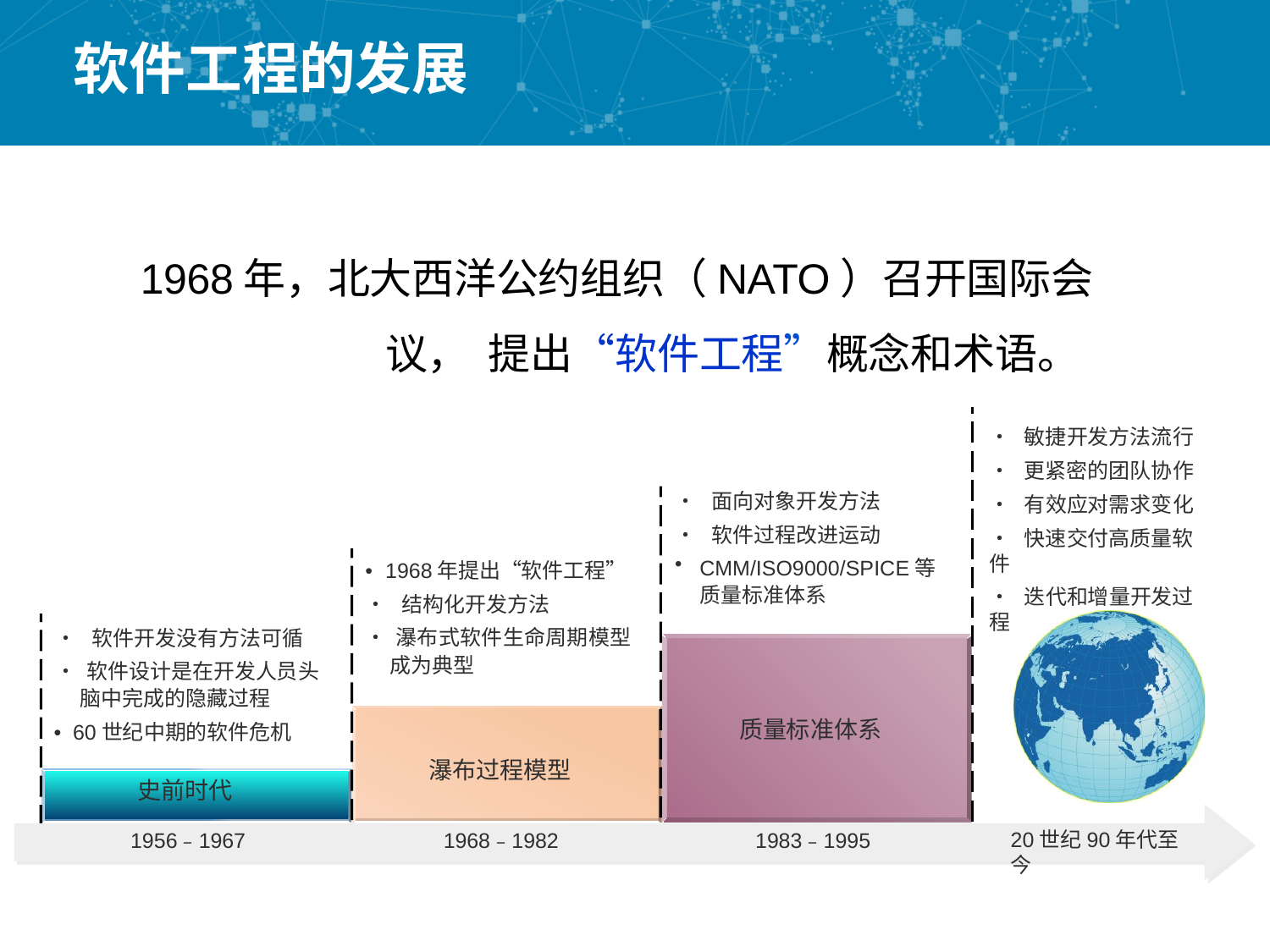

# 软件工程的发展

1968年，北大西洋公约组织（NATO）召开国际会议，  提出“软件工程”概念和术语。

• 敏捷开发方法流行
• 更紧密的团队协作
• 有效应对需求变化
• 快速交付高质量软件
• 迭代和增量开发过程

• 面向对象开发方法
• 软件过程改进运动
CMM/ISO9000/SPICE等  质量标准体系

• 1968年提出“软件工程”
• 结构化开发方法
• 瀑布式软件生命周期模型  成为典型

• 软件开发没有方法可循
• 软件设计是在开发人员头  脑中完成的隐藏过程
• 60世纪中期的软件危机

质量标准体系

20世纪90年代至今
1956﹣1967
1968﹣1982
1983﹣1995
瀑布过程模型
史前时代
13